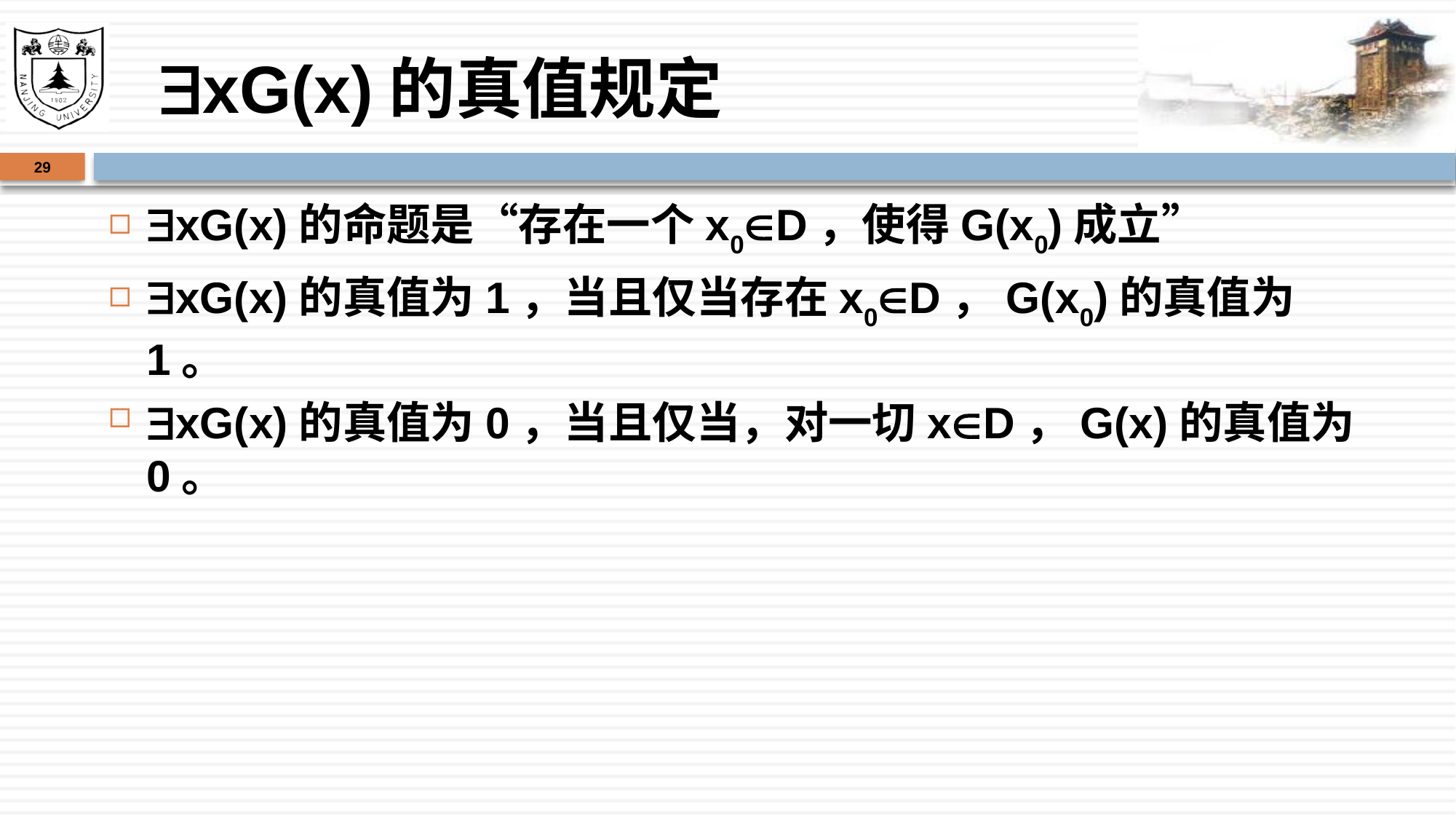

# ∃xG(x)的真值规定
29
∃xG(x)的命题是“存在一个x0∈D，使得G(x0)成立”
∃xG(x)的真值为1，当且仅当存在x0∈D，G(x0)的真值为1。
∃xG(x)的真值为0，当且仅当，对一切x∈D，G(x)的真值为0。